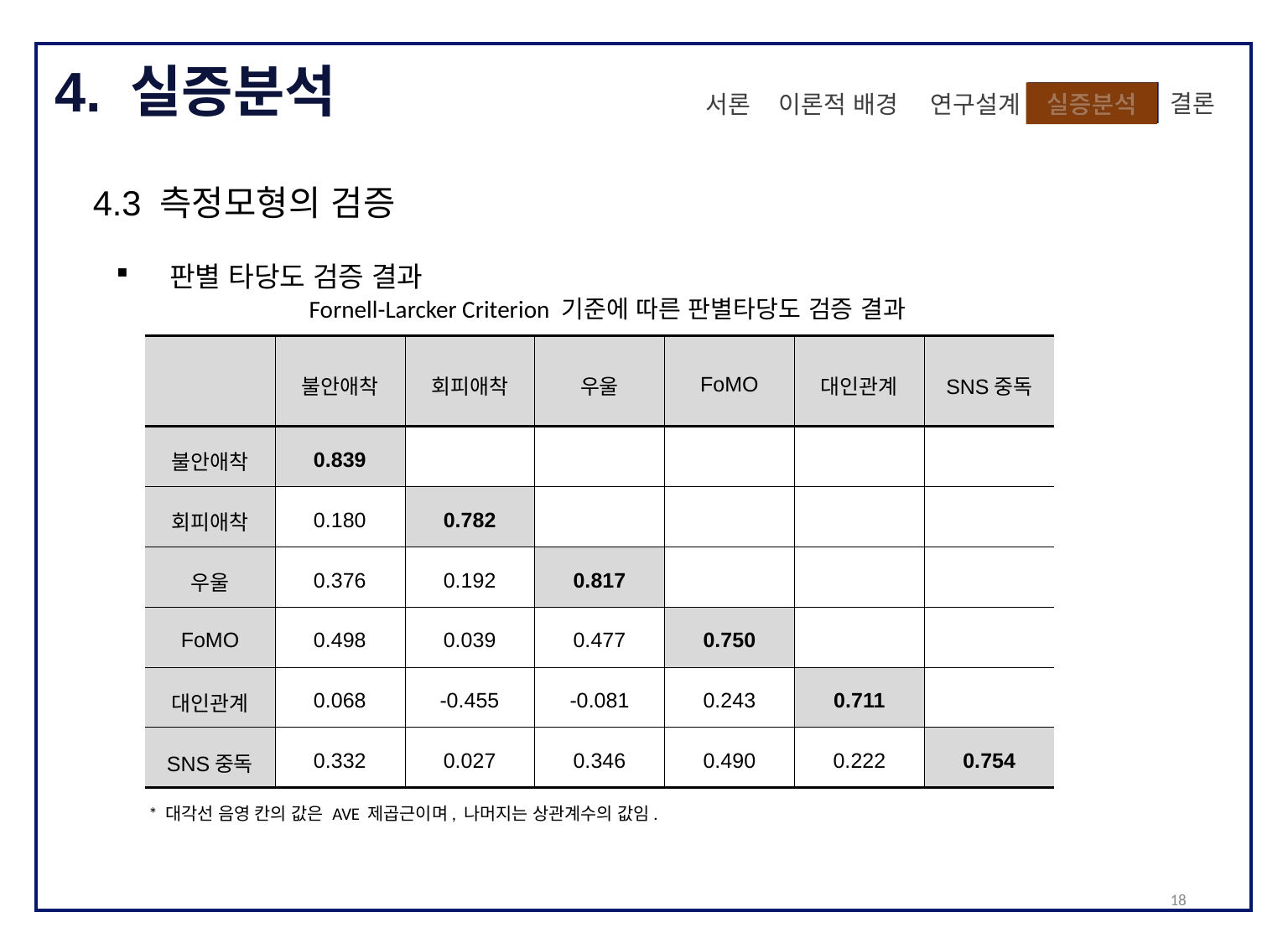

4. 실증분석

 결론
이론적 배경
실증분석
 연구설계
서론
4.3 측정모형의 검증
 판별 타당도 검증 결과
Fornell-Larcker Criterion 기준에 따른 판별타당도 검증 결과
|  | 불안애착 | 회피애착 | 우울 | FoMO | 대인관계 | SNS중독 |
| --- | --- | --- | --- | --- | --- | --- |
| 불안애착 | 0.839 |  |  |  |  |  |
| 회피애착 | 0.180 | 0.782 |  |  |  |  |
| 우울 | 0.376 | 0.192 | 0.817 |  |  |  |
| FoMO | 0.498 | 0.039 | 0.477 | 0.750 |  |  |
| 대인관계 | 0.068 | -0.455 | -0.081 | 0.243 | 0.711 |  |
| SNS중독 | 0.332 | 0.027 | 0.346 | 0.490 | 0.222 | 0.754 |
* 대각선 음영 칸의 값은 AVE 제곱근이며, 나머지는 상관계수의 값임.
18